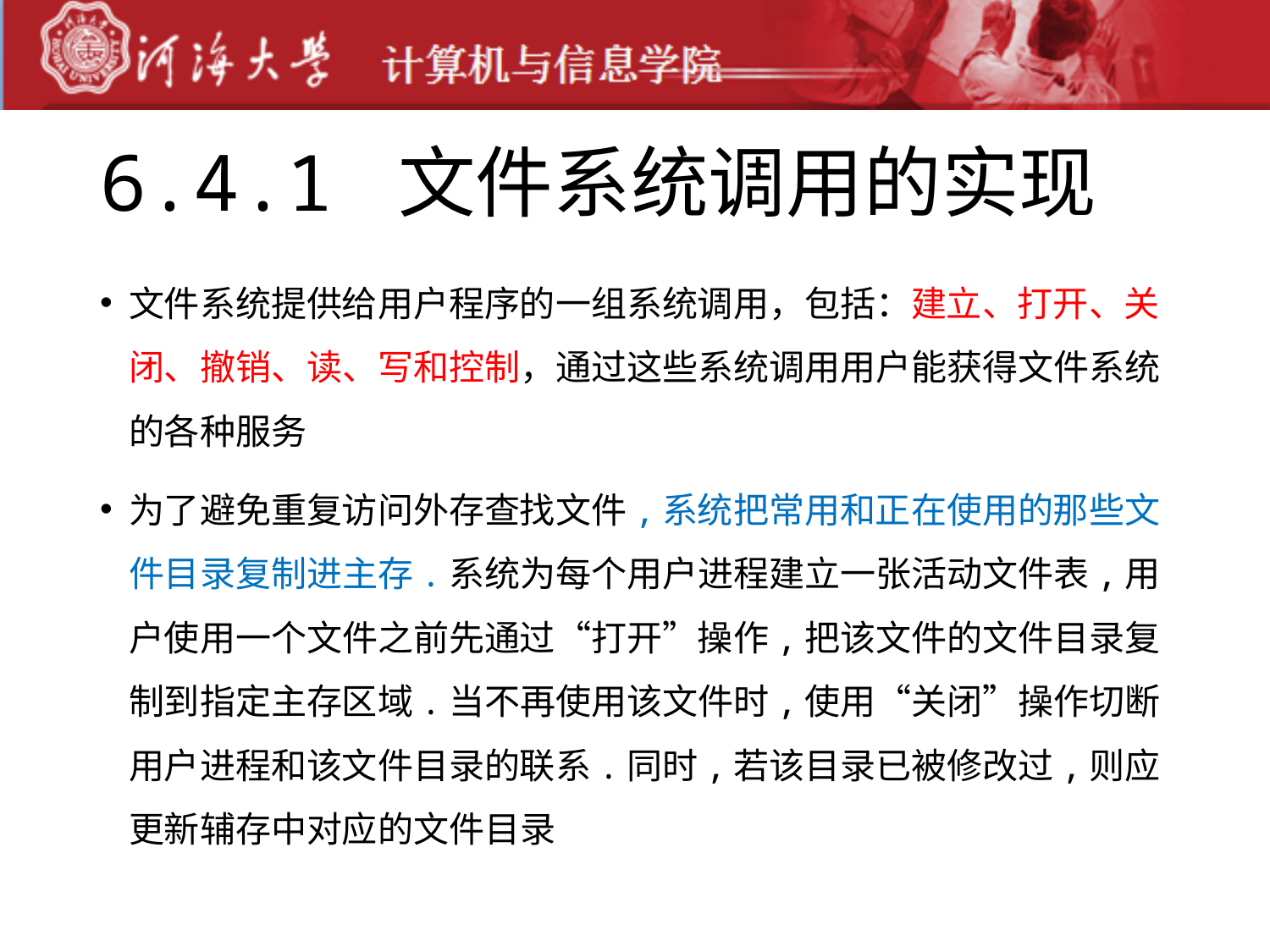

# 6.4.1 文件系统调用的实现
文件系统提供给用户程序的一组系统调用，包括：建立、打开、关闭、撤销、读、写和控制，通过这些系统调用用户能获得文件系统的各种服务
为了避免重复访问外存查找文件,系统把常用和正在使用的那些文件目录复制进主存.系统为每个用户进程建立一张活动文件表,用户使用一个文件之前先通过“打开”操作,把该文件的文件目录复制到指定主存区域.当不再使用该文件时,使用“关闭”操作切断用户进程和该文件目录的联系.同时,若该目录已被修改过,则应更新辅存中对应的文件目录